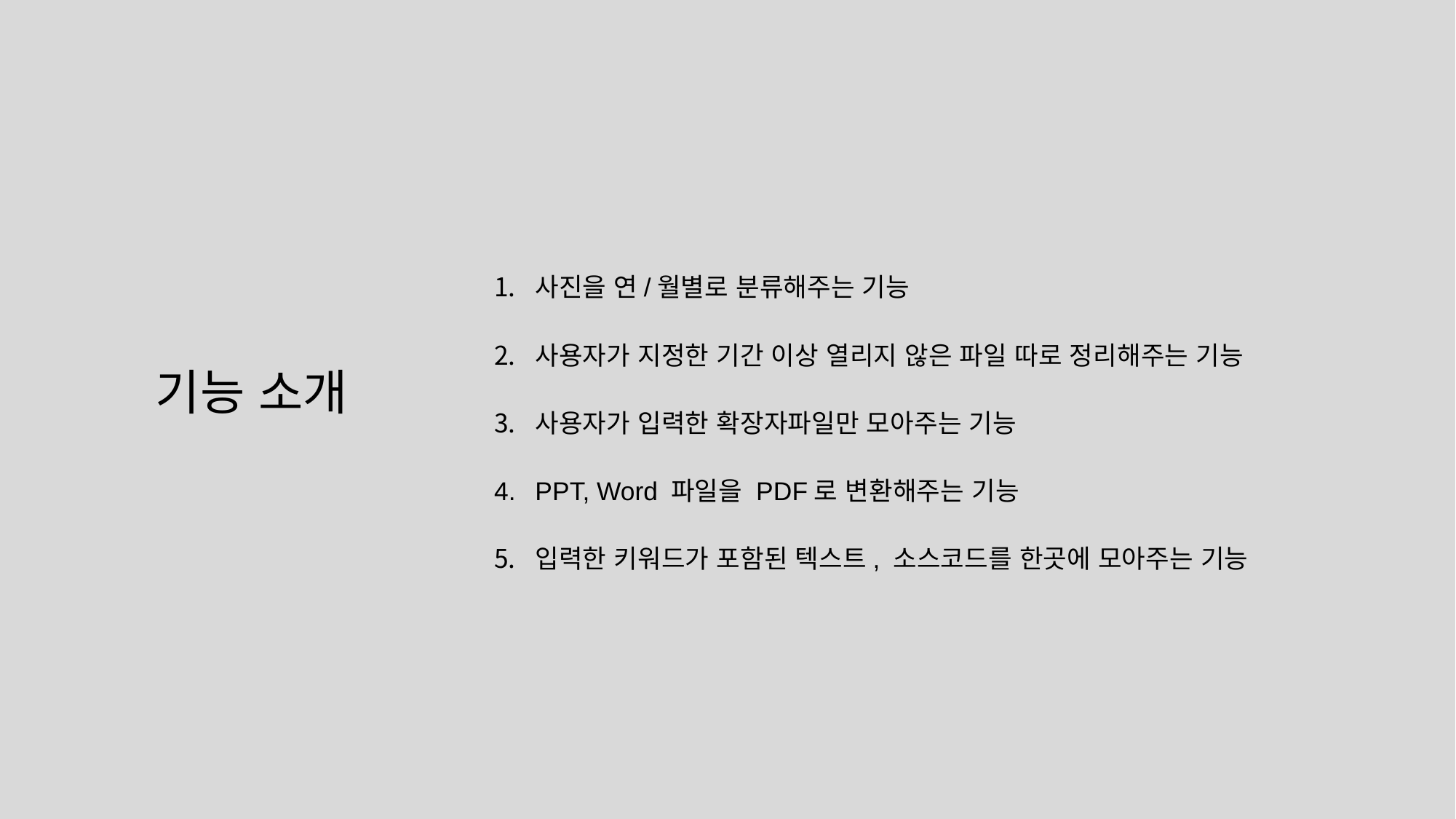

사진을 연/월별로 분류해주는 기능
사용자가 지정한 기간 이상 열리지 않은 파일 따로 정리해주는 기능
사용자가 입력한 확장자파일만 모아주는 기능
PPT, Word 파일을 PDF로 변환해주는 기능
입력한 키워드가 포함된 텍스트, 소스코드를 한곳에 모아주는 기능
기능 소개